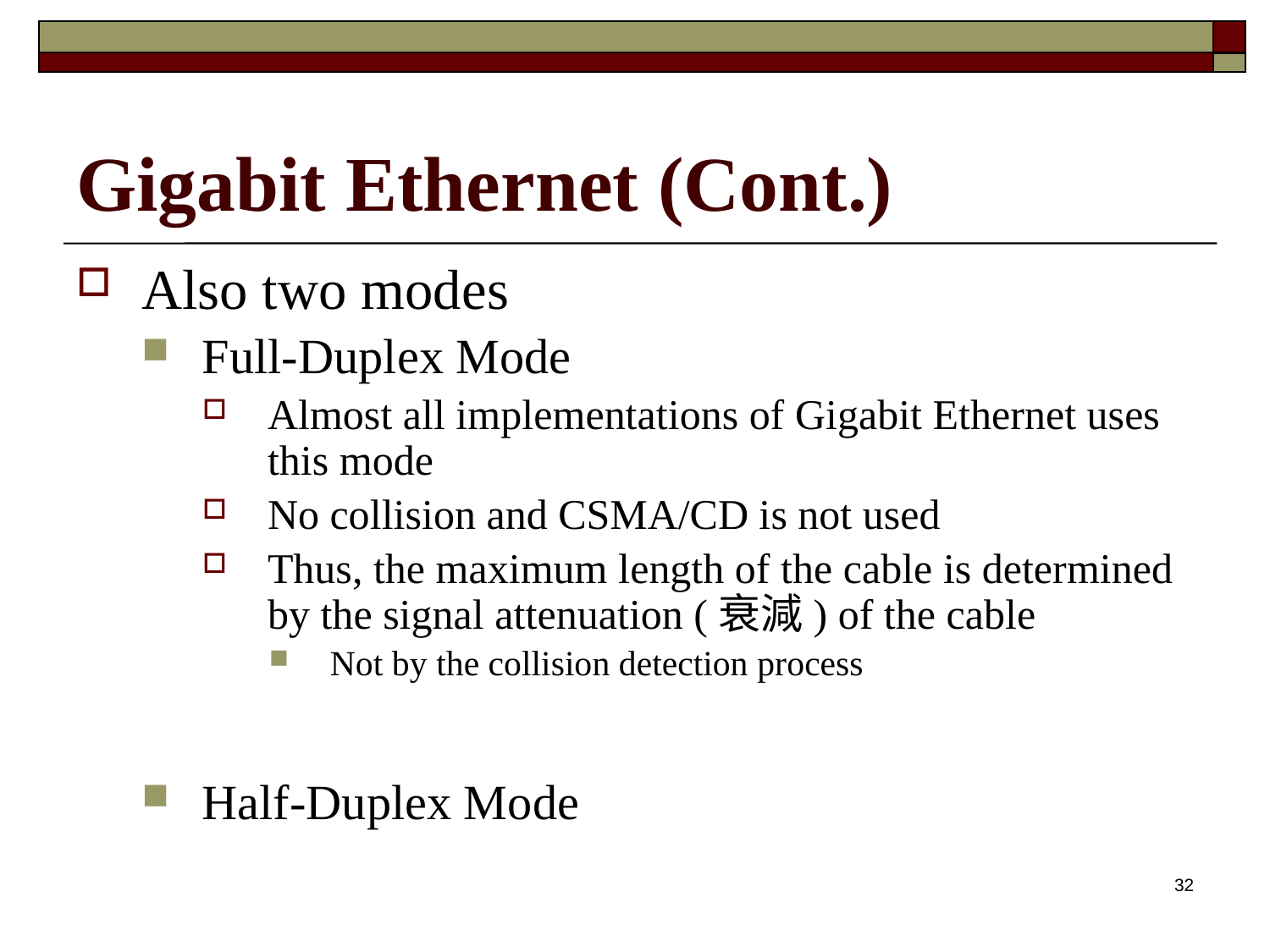

# Gigabit Ethernet (Cont.)
Also two modes
Full-Duplex Mode
Almost all implementations of Gigabit Ethernet uses this mode
No collision and CSMA/CD is not used
Thus, the maximum length of the cable is determined by the signal attenuation (衰減) of the cable
Not by the collision detection process

Half-Duplex Mode
32